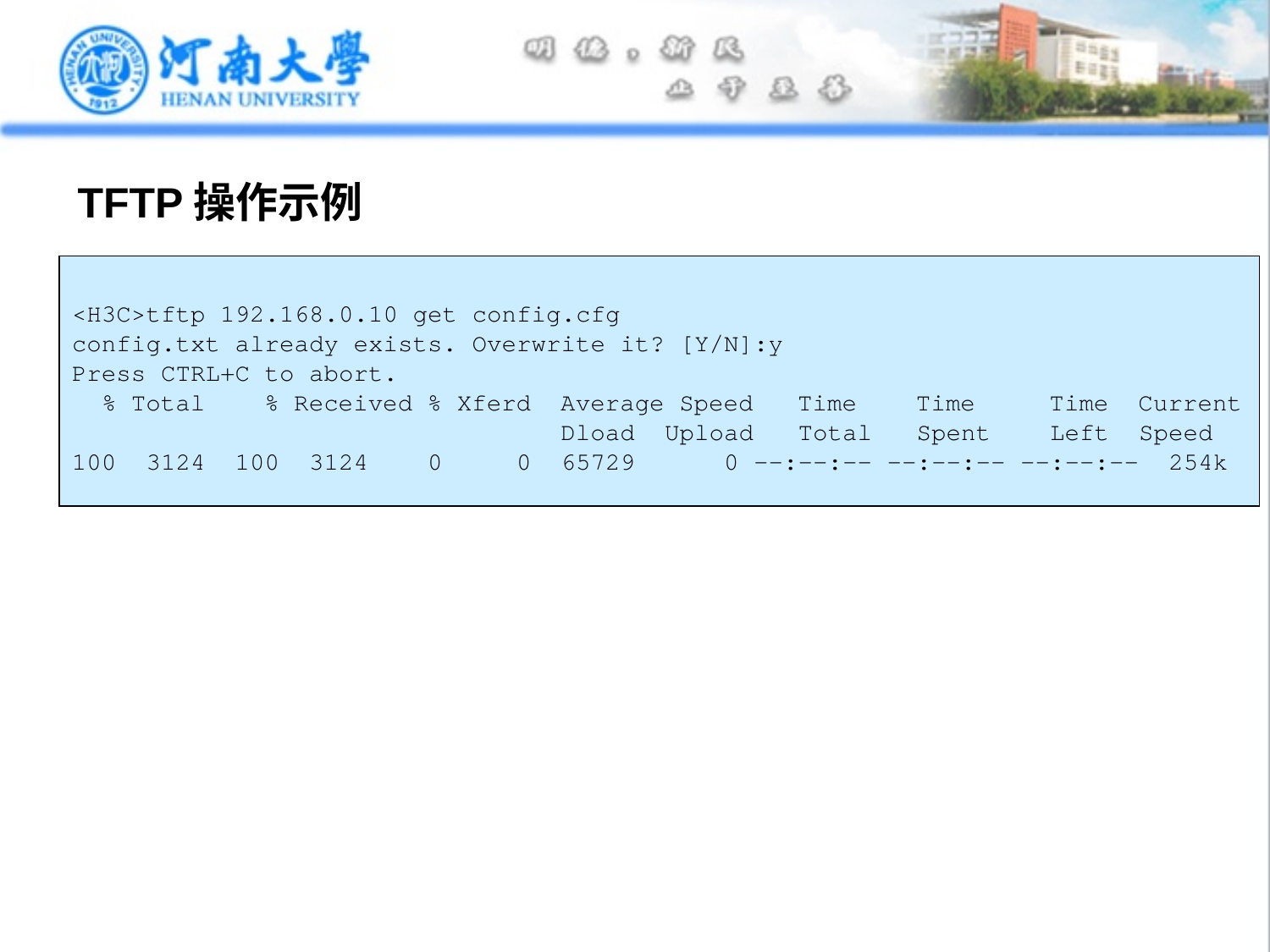

# TFTP操作示例

<H3C>tftp 192.168.0.10 get config.cfg
config.txt already exists. Overwrite it? [Y/N]:y
Press CTRL+C to abort.
  % Total    % Received % Xferd  Average Speed   Time    Time     Time  Current
                                 Dload  Upload   Total   Spent    Left  Speed
100  3124  100  3124    0     0  65729      0 --:--:-- --:--:-- --:--:--  254k